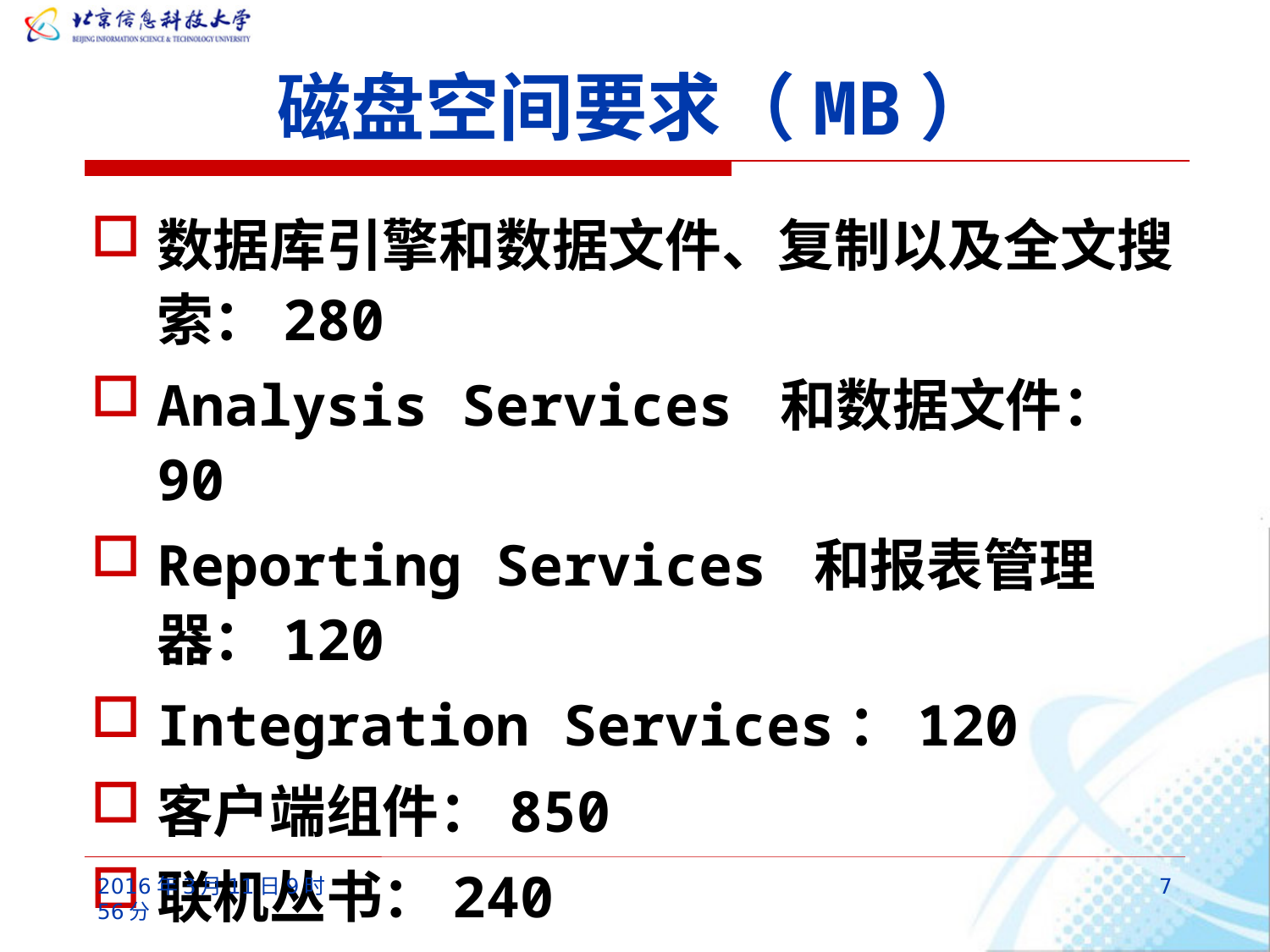

# 磁盘空间要求（MB）
数据库引擎和数据文件、复制以及全文搜索：280
Analysis Services 和数据文件：90
Reporting Services 和报表管理器：120
Integration Services：120
客户端组件：850
联机丛书：240

2016年3月11日9时56分
7